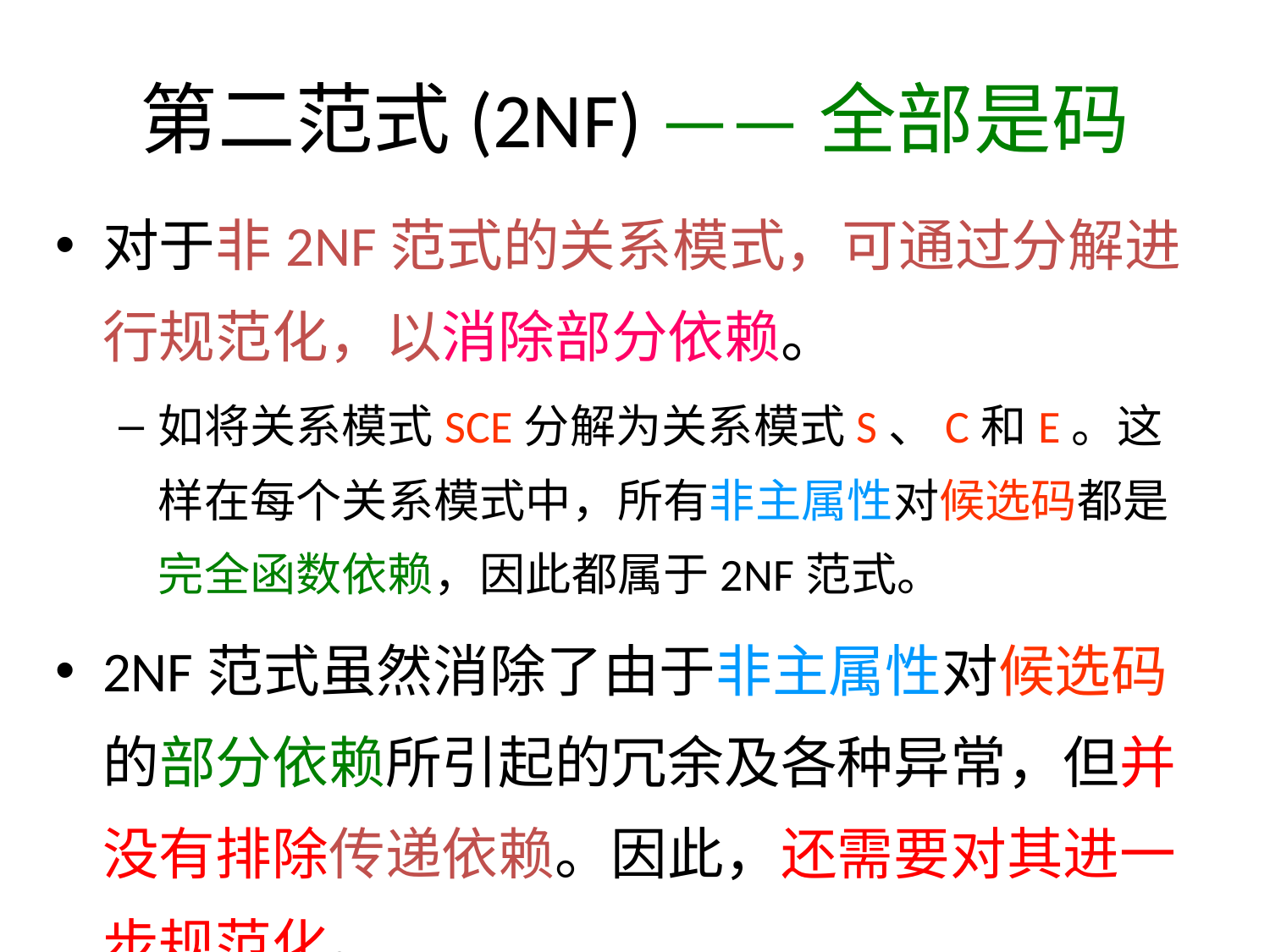

# 第二范式(2NF) ——全部是码
对于非2NF范式的关系模式，可通过分解进行规范化，以消除部分依赖。
如将关系模式SCE分解为关系模式S、C和E。这样在每个关系模式中，所有非主属性对候选码都是完全函数依赖，因此都属于2NF范式。
2NF范式虽然消除了由于非主属性对候选码的部分依赖所引起的冗余及各种异常，但并没有排除传递依赖。因此，还需要对其进一步规范化。